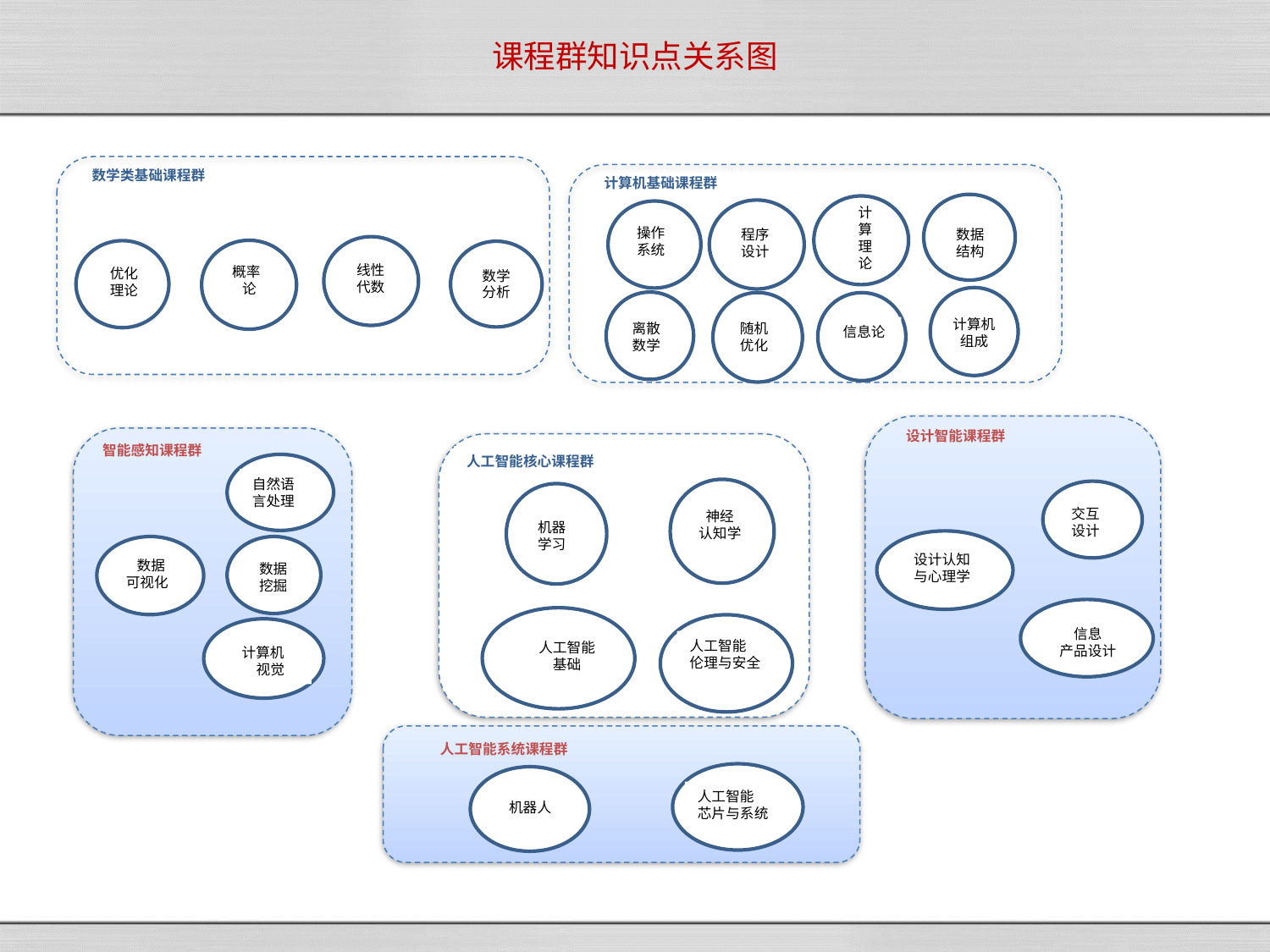

# 课程群知识点关系图

数学类基础课程群

线性
代数

概率
论

优化理论

数学
分析

计算机基础课程群

数据
结构

计算
理论

程序
设计

操作
系统

计算机组成

离散
数学

随机
优化

信息论

设计智能课程群

交互
设计

设计认知与心理学

信息
产品设计

智能感知课程群

自然语
言处理

数据挖掘

数据
可视化

计算机
视觉

人工智能核心课程群

神经
认知学

机器
学习

人工智能基础

人工智能
伦理与安全

人工智能系统课程群

人工智能
芯片与系统

机器人